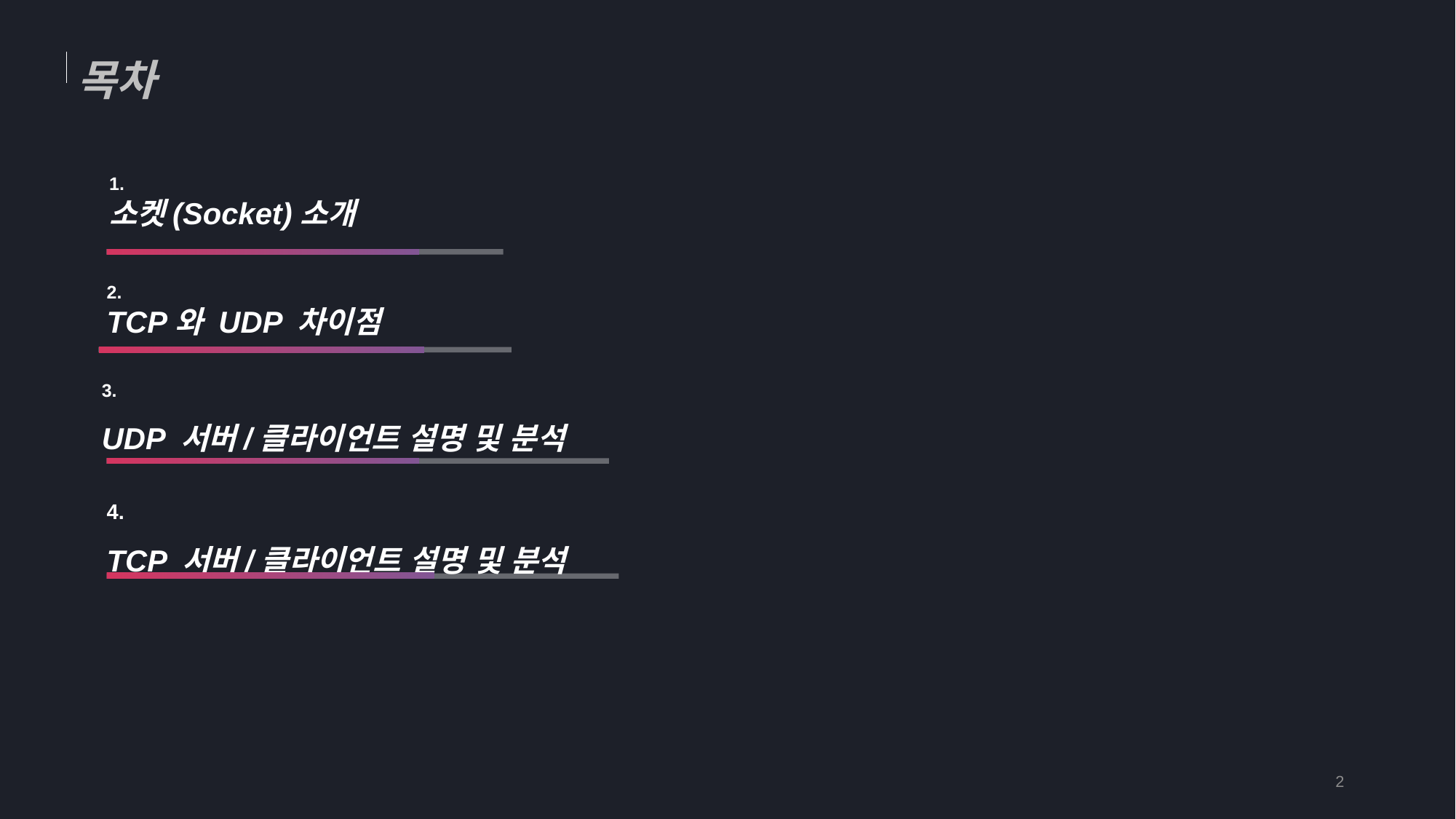

목차
1.
소켓(Socket)소개

2.
TCP와 UDP 차이점

3.
UDP 서버/클라이언트 설명 및 분석

4.
TCP 서버/클라이언트 설명 및 분석

2